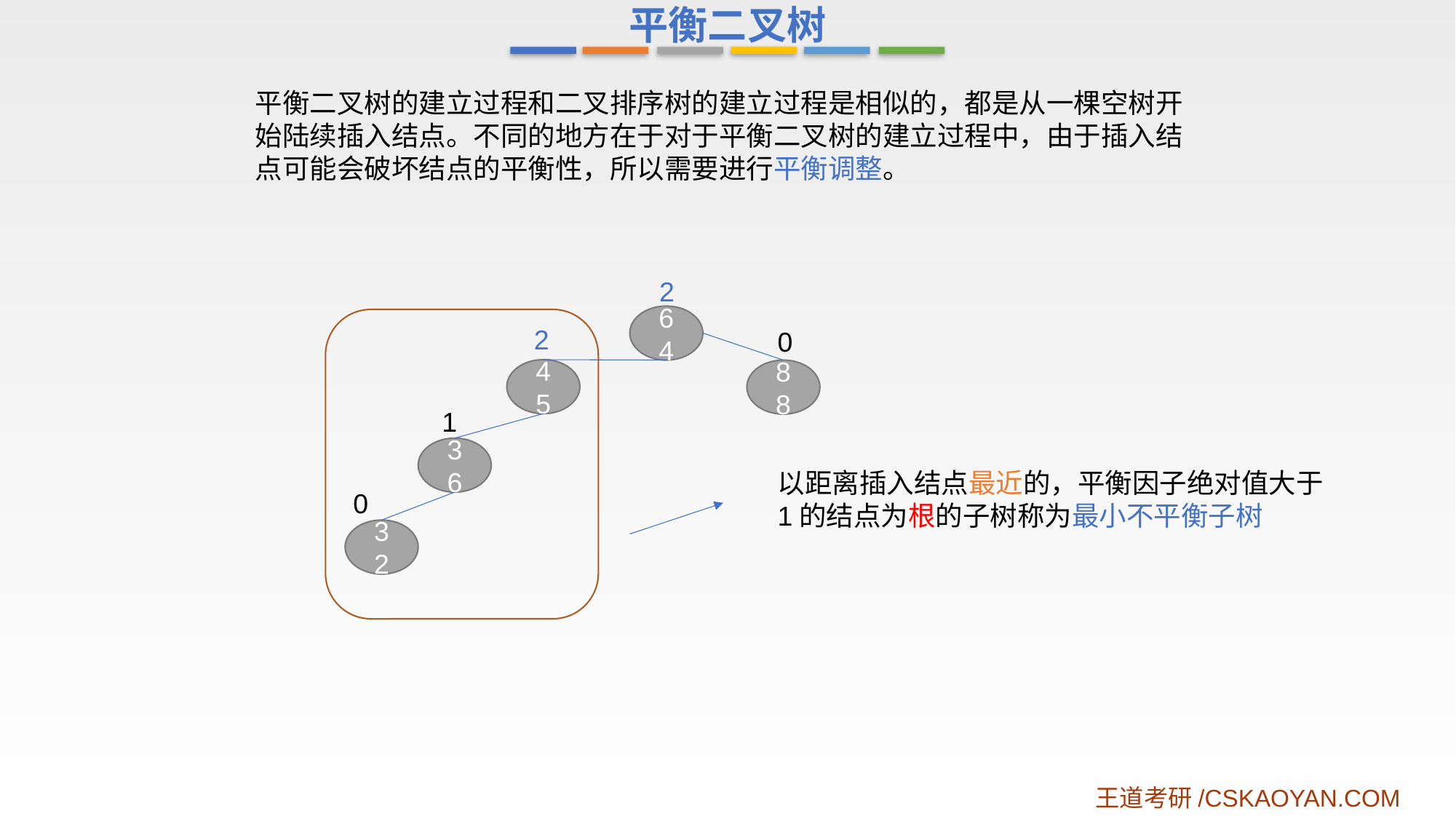

平衡二叉树

平衡二叉树的建立过程和二叉排序树的建立过程是相似的，都是从一棵空树开始陆续插入结点。不同的地方在于对于平衡二叉树的建立过程中，由于插入结点可能会破坏结点的平衡性，所以需要进行平衡调整。
2
64

2
0
45
88
1
36
以距离插入结点最近的，平衡因子绝对值大于1的结点为根的子树称为最小不平衡子树
0
32
王道考研/CSKAOYAN.COM